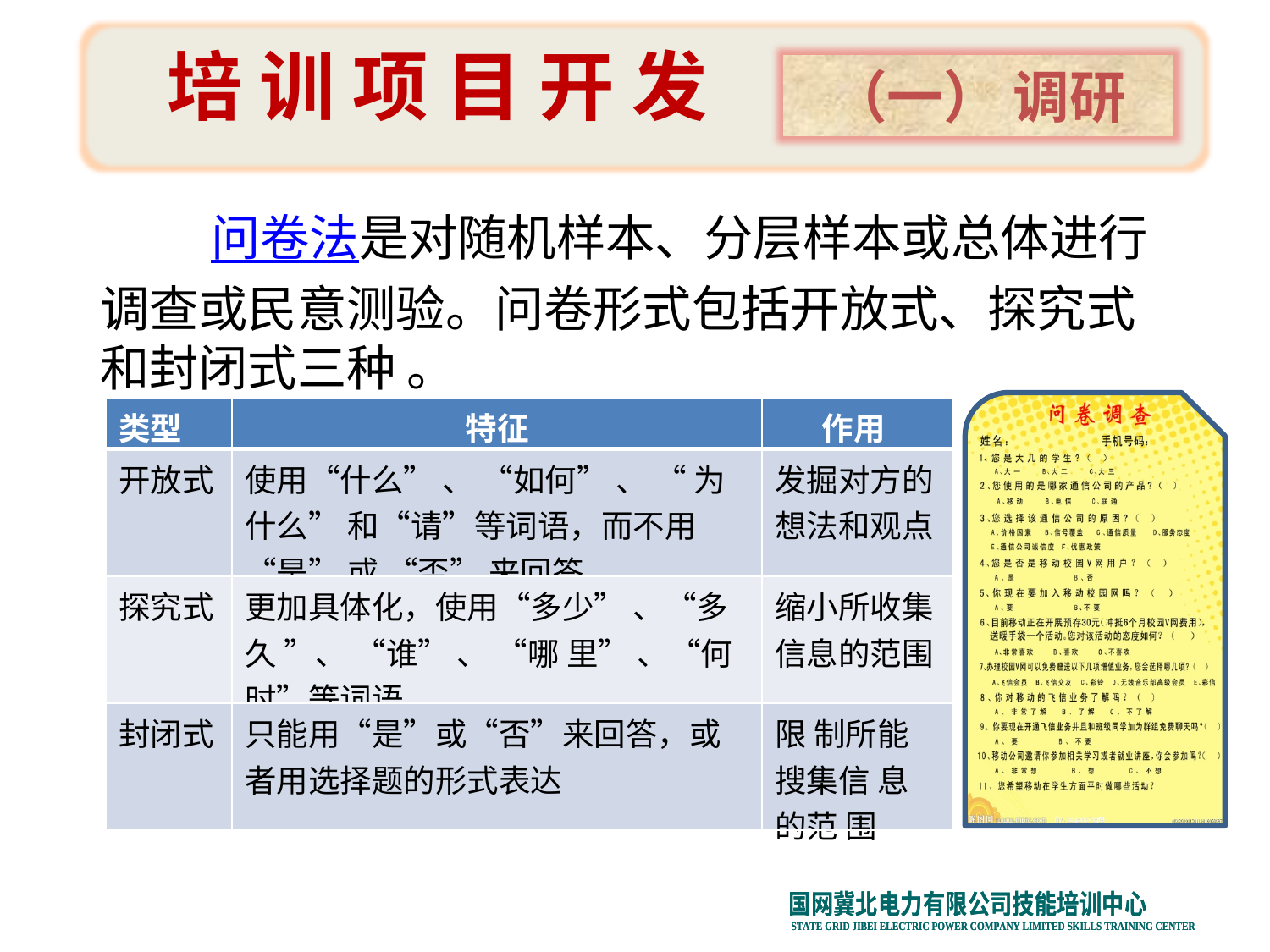

培 训 项 目 开 发
（一） 调研
         问卷法是对随机样本、分层样本或总体进行调查或民意测验。问卷形式包括开放式、探究式和封闭式三种 。

| 类型 | 特征 | 作用 |
| --- | --- | --- |
| 开放式 | 使用“什么” 、 “如何” 、 “ 为什么” 和“请”等词语，而不用“是” 或 “否” 来回答。 | 发掘对方的想法和观点 |
| 探究式 | 更加具体化，使用“多少” 、“多久 ”、 “谁” 、 “哪 里” 、“何时”等词语。 | 缩小所收集信息的范围 |
| 封闭式 | 只能用“是”或“否”来回答，或者用选择题的形式表达 | 限 制所能 搜集信 息的范 围 |